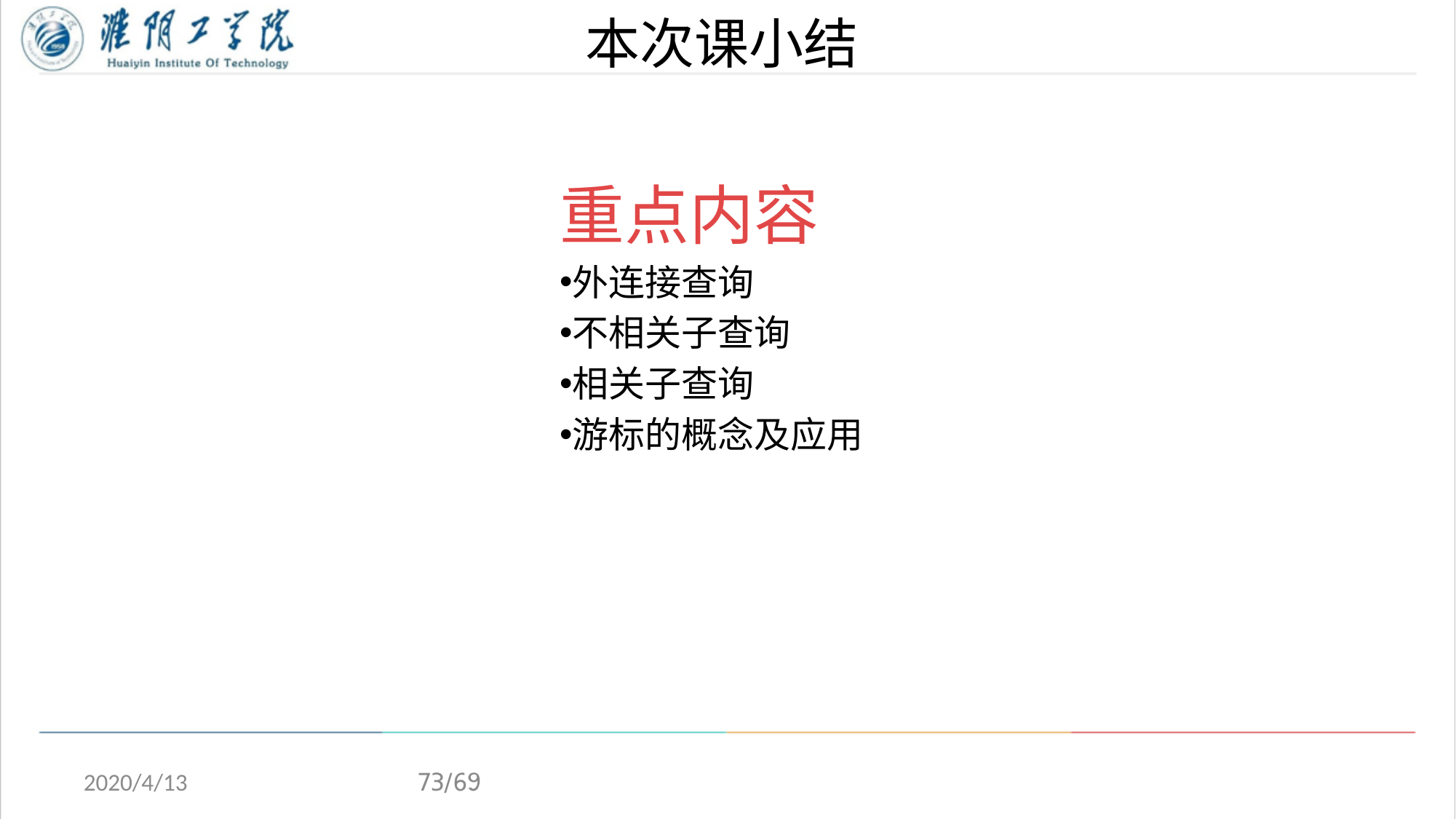

# 本次课小结
重点内容
外连接查询
不相关子查询
相关子查询
游标的概念及应用

73/69
2020/4/13